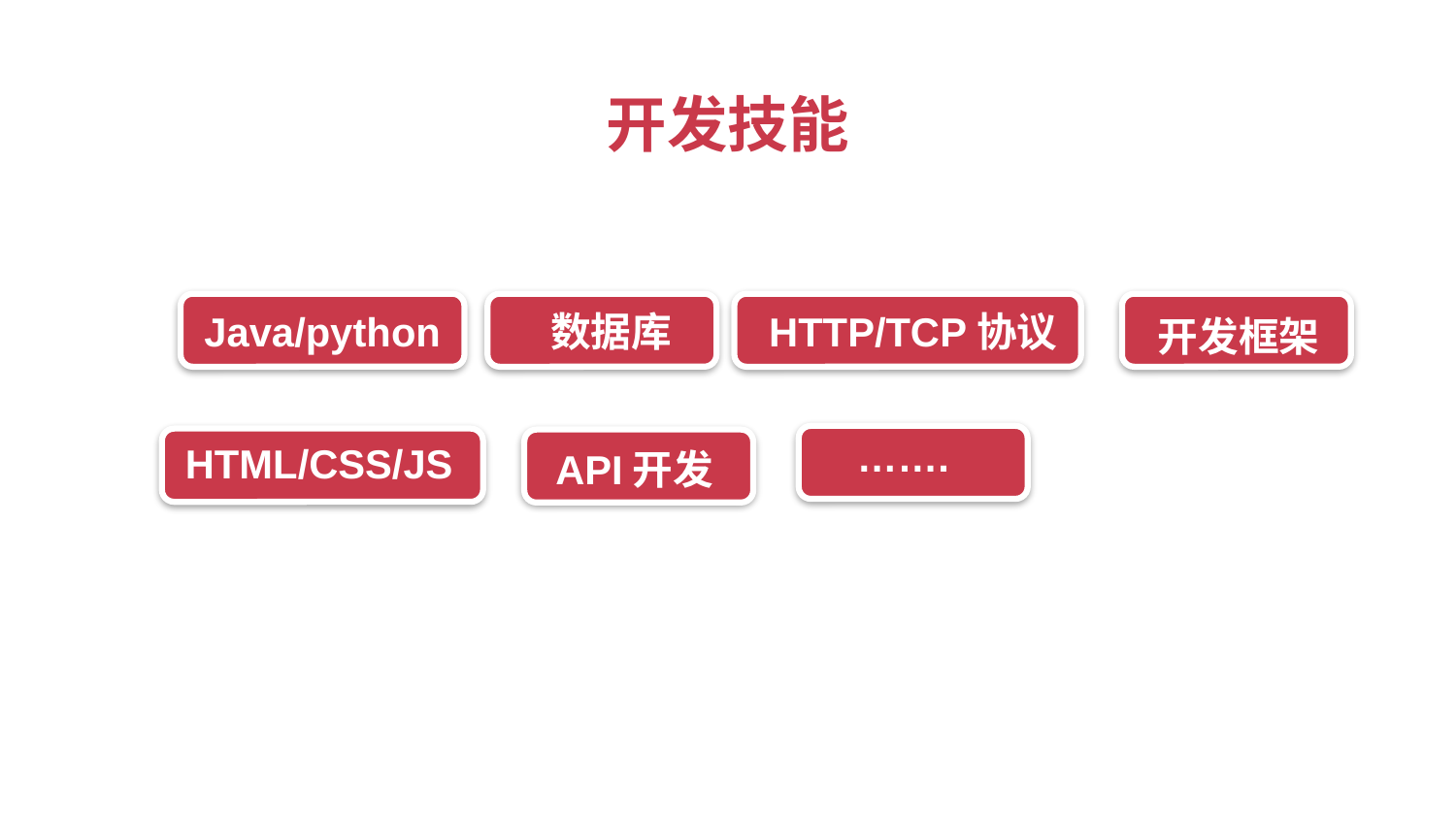

开发技能
Java/python

HTTP/TCP协议

开发框架

 数据库
  …….

       HTML/CSS/JS

  API开发